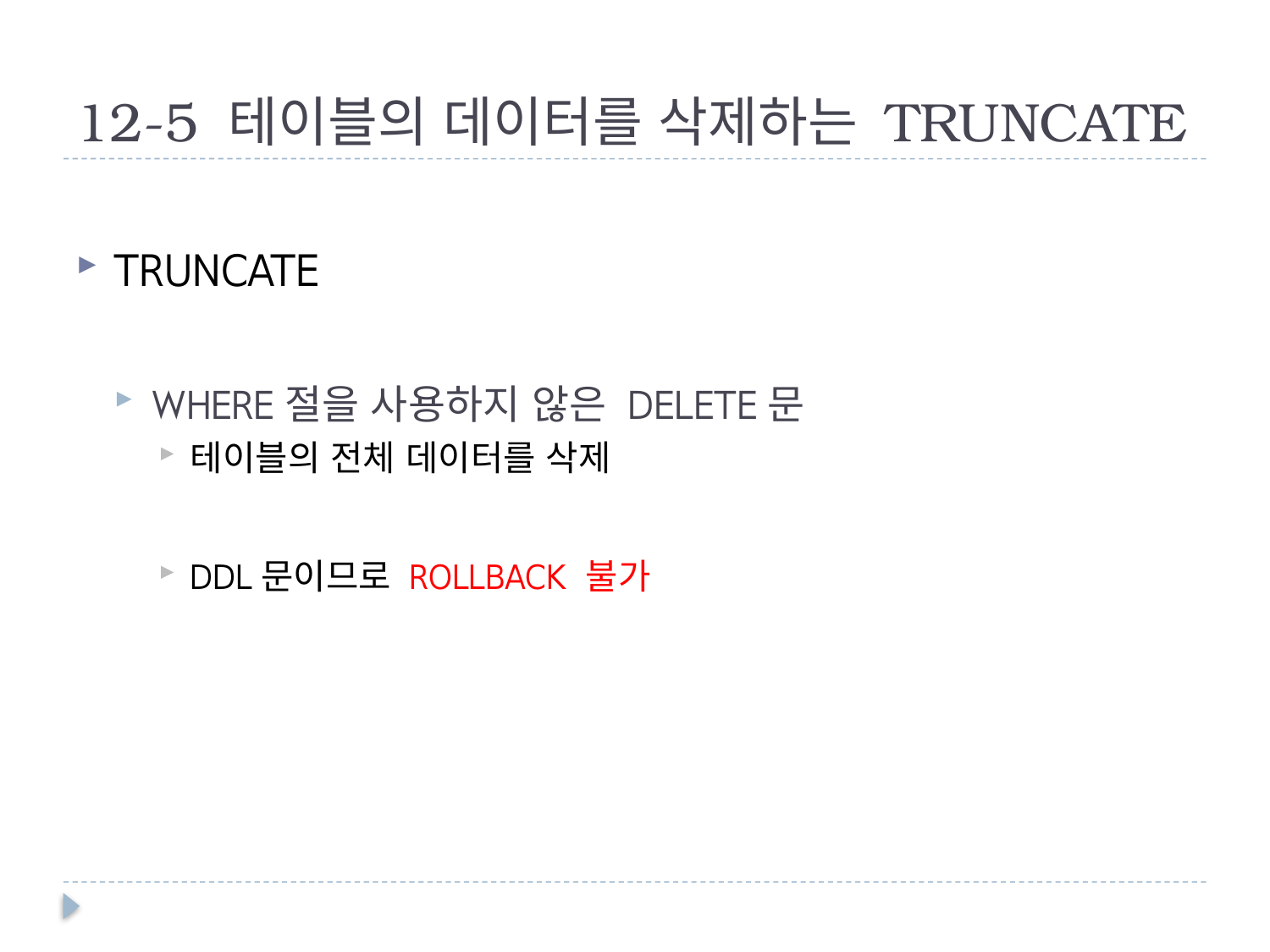

# 12-5 테이블의 데이터를 삭제하는 TRUNCATE

TRUNCATE

WHERE절을 사용하지 않은 DELETE문
테이블의 전체 데이터를 삭제

DDL문이므로 ROLLBACK 불가